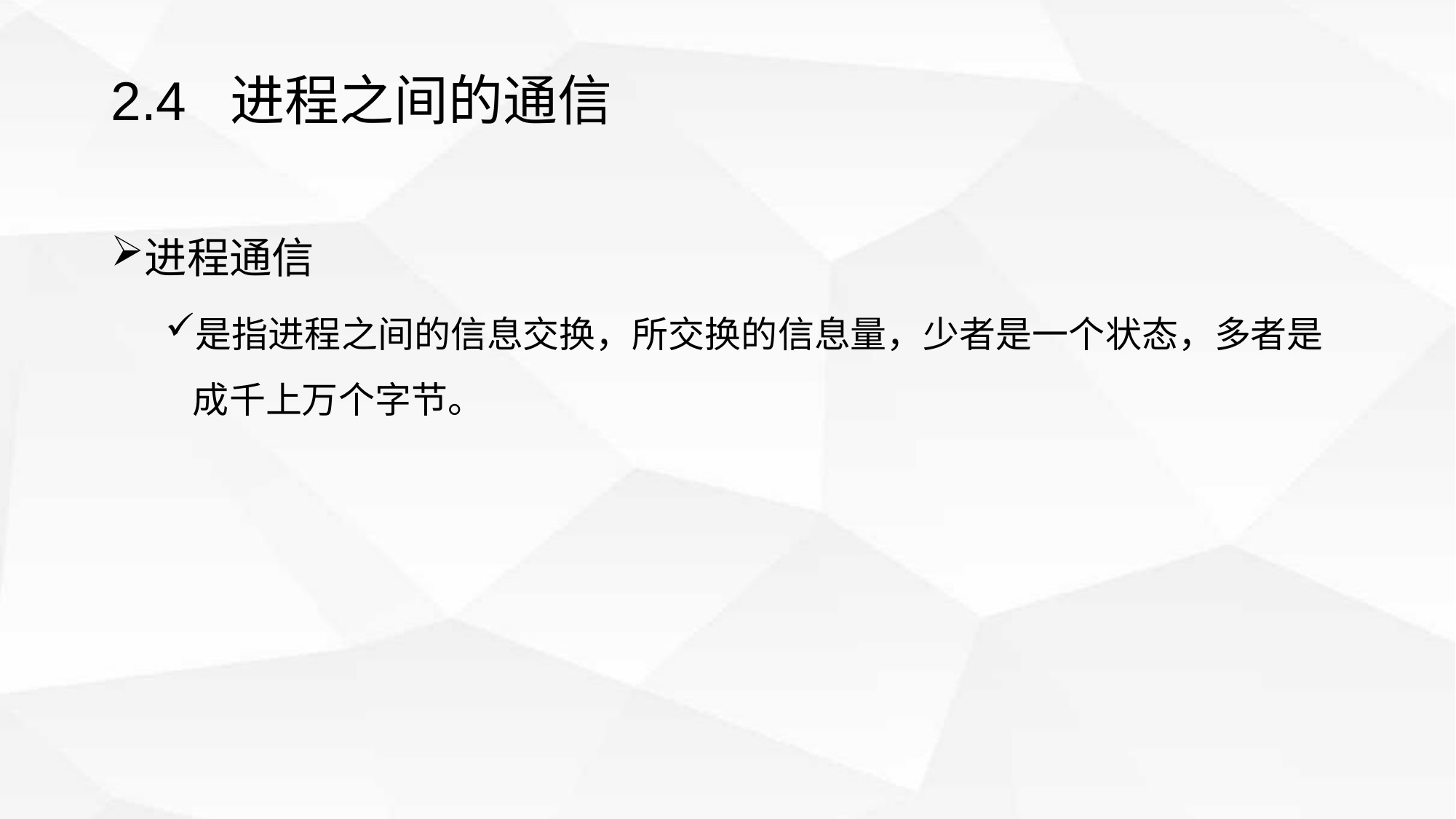

# 2.4  进程之间的通信
进程通信
是指进程之间的信息交换，所交换的信息量，少者是一个状态，多者是成千上万个字节。